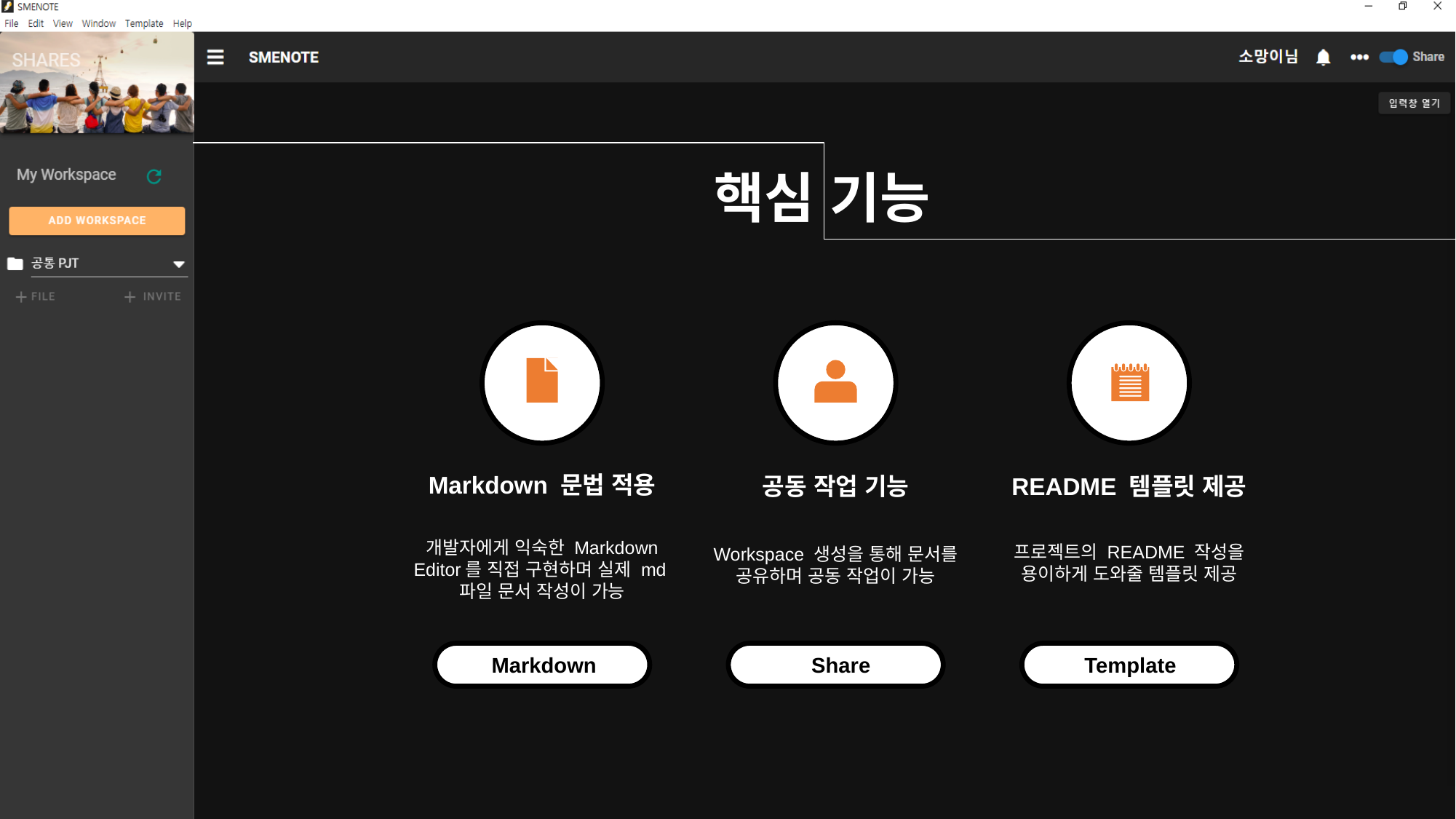

핵심 기능

Markdown 문법 적용
개발자에게 익숙한 Markdown Editor를 직접 구현하며 실제 md파일 문서 작성이 가능
공동 작업 기능
Workspace 생성을 통해 문서를 공유하며 공동 작업이 가능
README 템플릿 제공
프로젝트의 README 작성을 용이하게 도와줄 템플릿 제공

Markdown
Share
Template